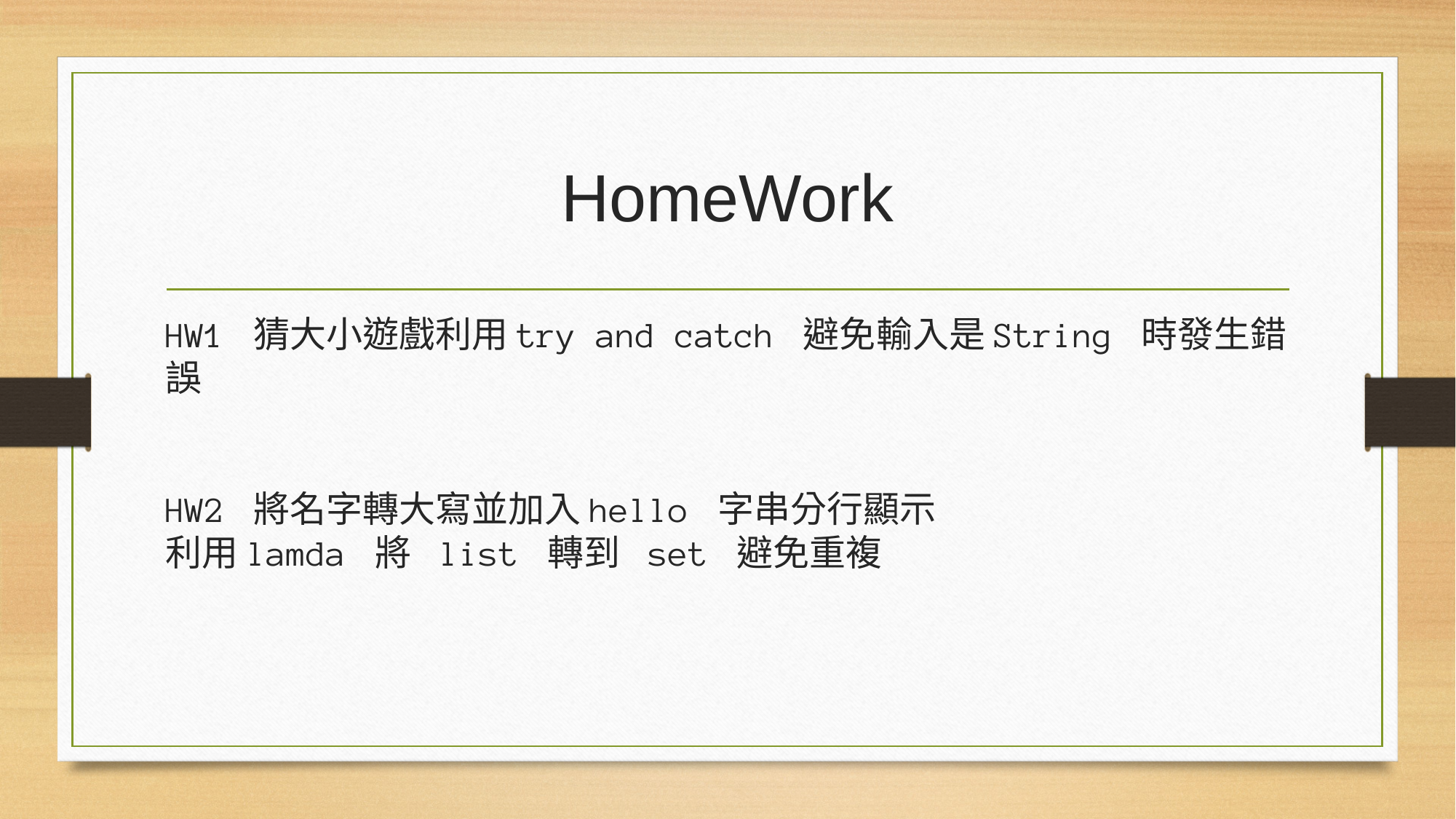

# HomeWork
HW1 猜大小遊戲利用try and catch 避免輸入是String 時發生錯誤

HW2 將名字轉大寫並加入hello 字串分行顯示
利用lamda 將 list 轉到 set 避免重複